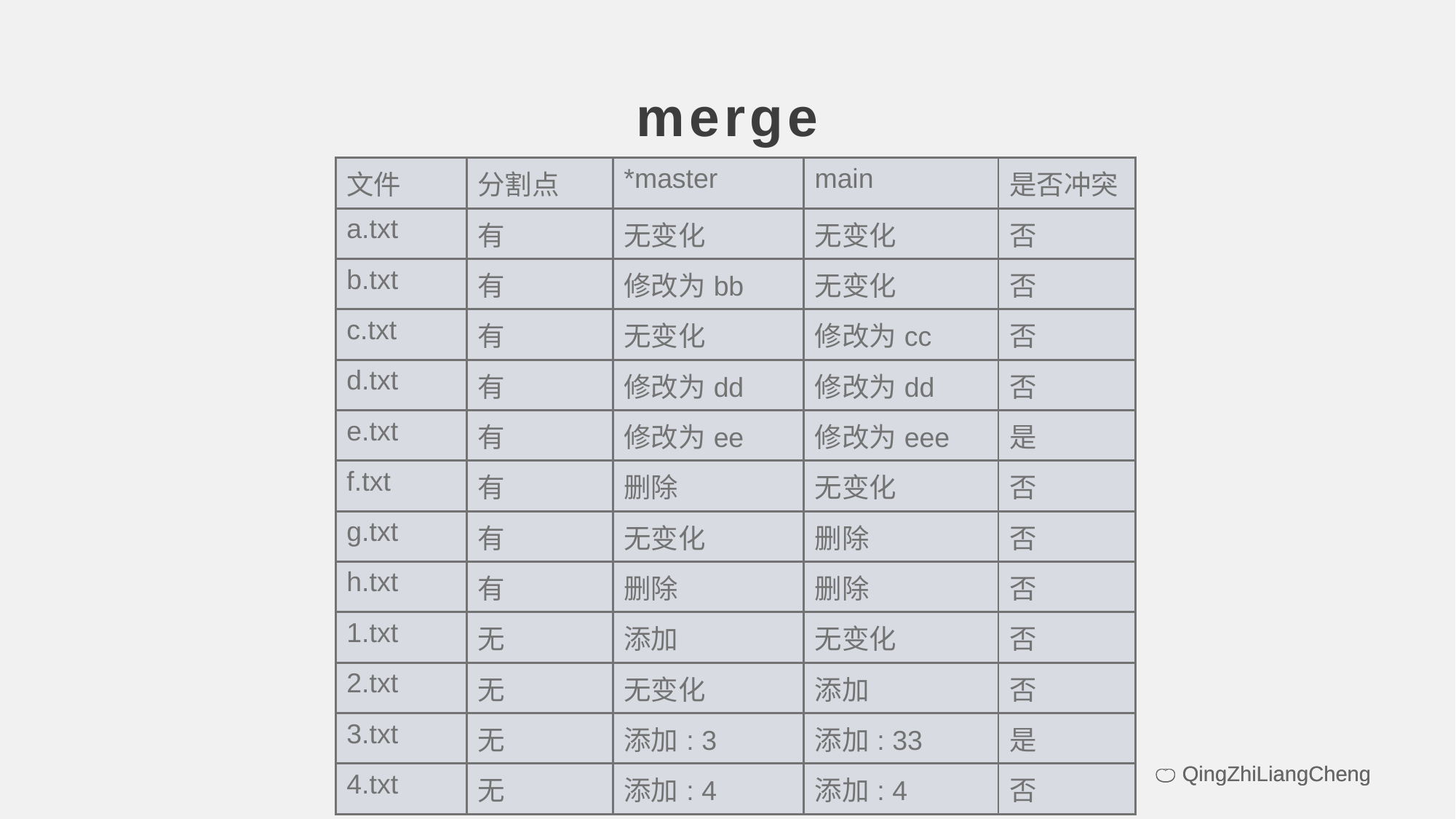

# merge
| 文件 | 分割点 | \*master | main | 是否冲突 |
| --- | --- | --- | --- | --- |
| a.txt | 有 | 无变化 | 无变化 | 否 |
| b.txt | 有 | 修改为bb | 无变化 | 否 |
| c.txt | 有 | 无变化 | 修改为cc | 否 |
| d.txt | 有 | 修改为dd | 修改为dd | 否 |
| e.txt | 有 | 修改为ee | 修改为eee | 是 |
| f.txt | 有 | 删除 | 无变化 | 否 |
| g.txt | 有 | 无变化 | 删除 | 否 |
| h.txt | 有 | 删除 | 删除 | 否 |
| 1.txt | 无 | 添加 | 无变化 | 否 |
| 2.txt | 无 | 无变化 | 添加 | 否 |
| 3.txt | 无 | 添加: 3 | 添加: 33 | 是 |
| 4.txt | 无 | 添加: 4 | 添加: 4 | 否 |